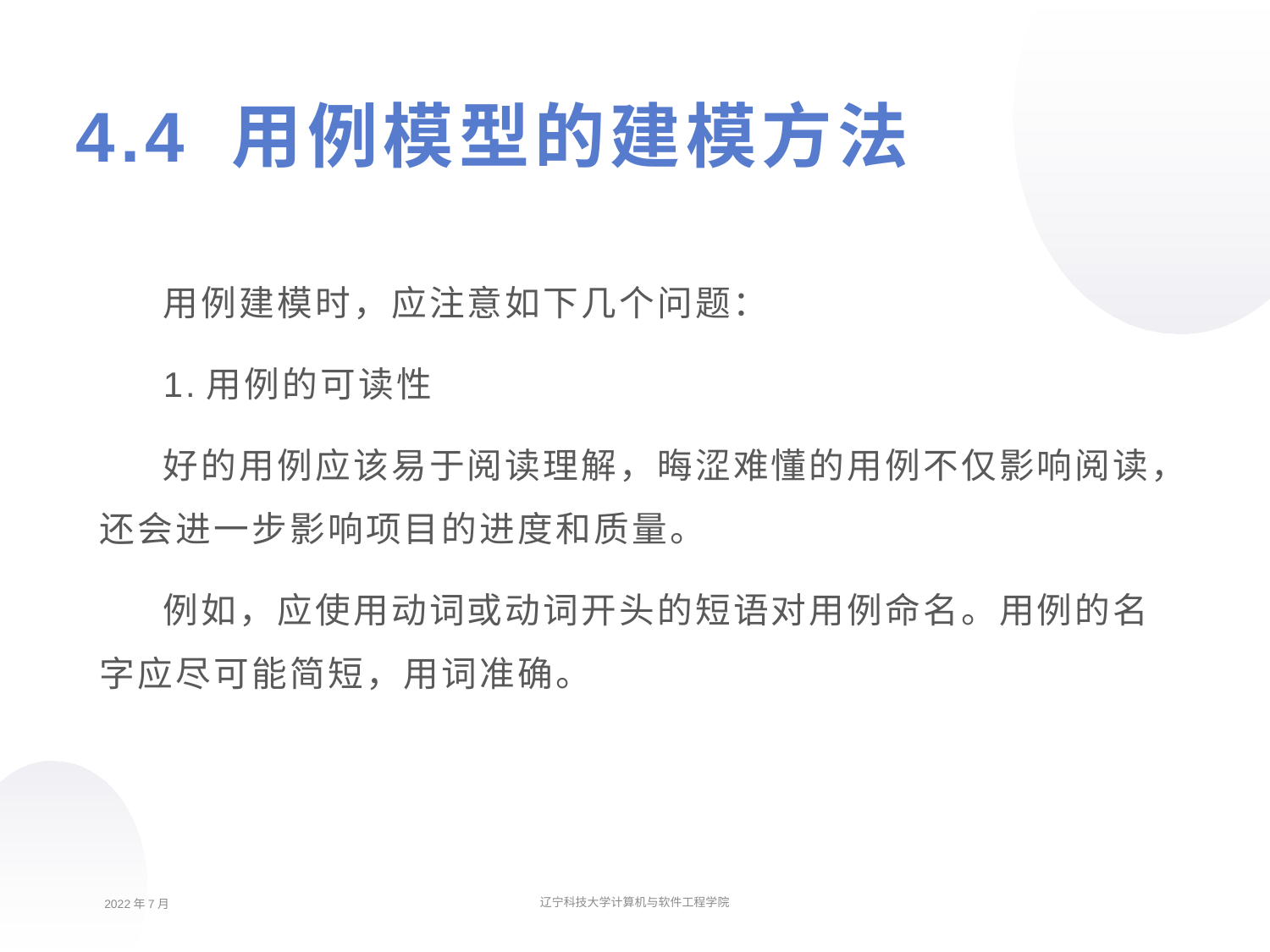

4.4 用例模型的建模方法
用例建模时，应注意如下几个问题：
1.用例的可读性
好的用例应该易于阅读理解，晦涩难懂的用例不仅影响阅读，还会进一步影响项目的进度和质量。
例如，应使用动词或动词开头的短语对用例命名。用例的名字应尽可能简短，用词准确。

2022年7月
辽宁科技大学计算机与软件工程学院
70